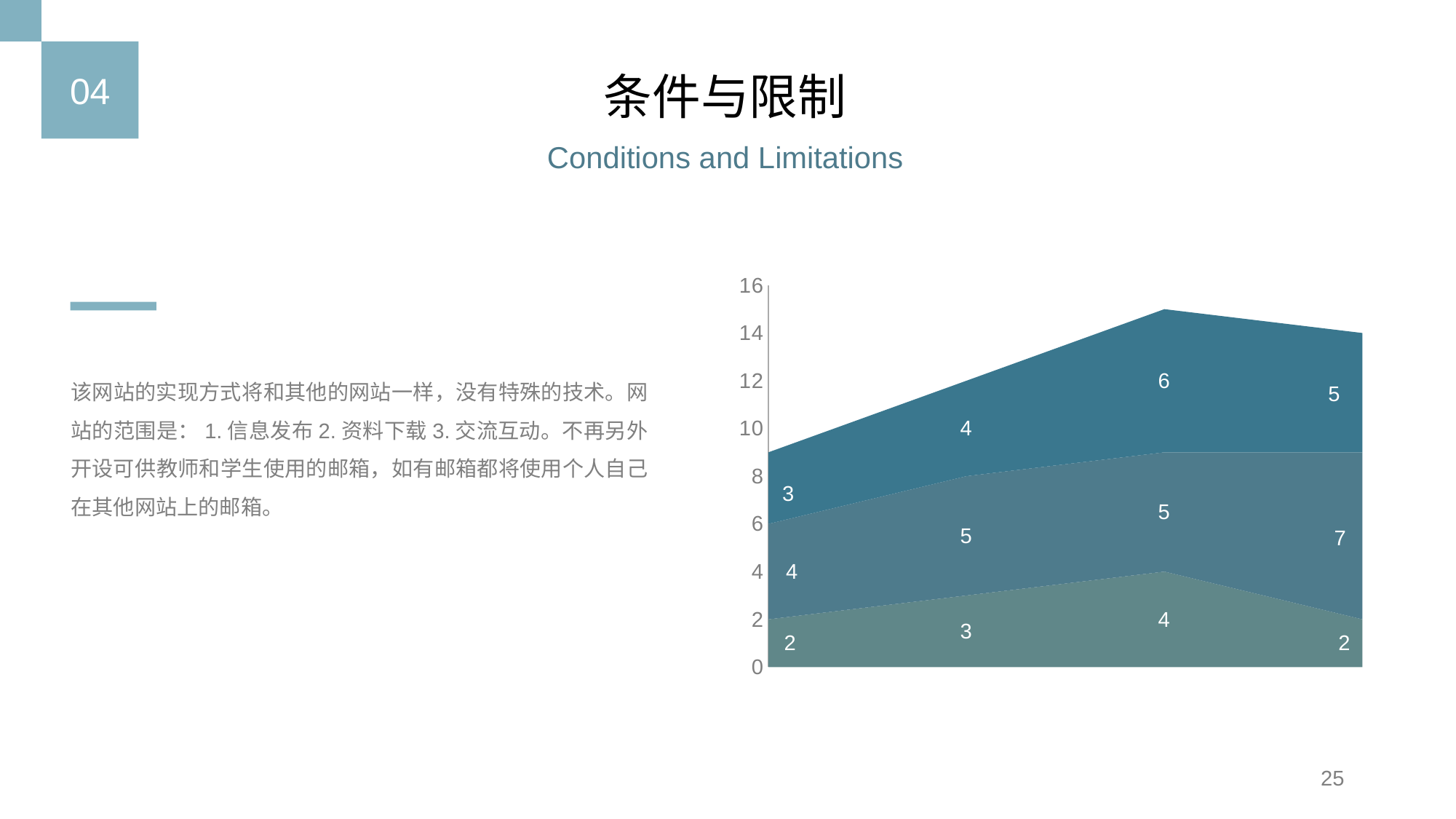

04
条件与限制
Conditions and Limitations

### Chart

| Category | 项目1 | 项目 2 | 项目3 |
|---|---|---|---|
| 产品 A | 2.0 | 4.0 | 3.0 |
| 产品 B | 3.0 | 5.0 | 4.0 |
| 产品 C | 4.0 | 5.0 | 6.0 |
| 产品 D | 2.0 | 7.0 | 5.0 |
该网站的实现方式将和其他的网站一样，没有特殊的技术。网站的范围是：1.信息发布2.资料下载3.交流互动。不再另外开设可供教师和学生使用的邮箱，如有邮箱都将使用个人自己在其他网站上的邮箱。
25